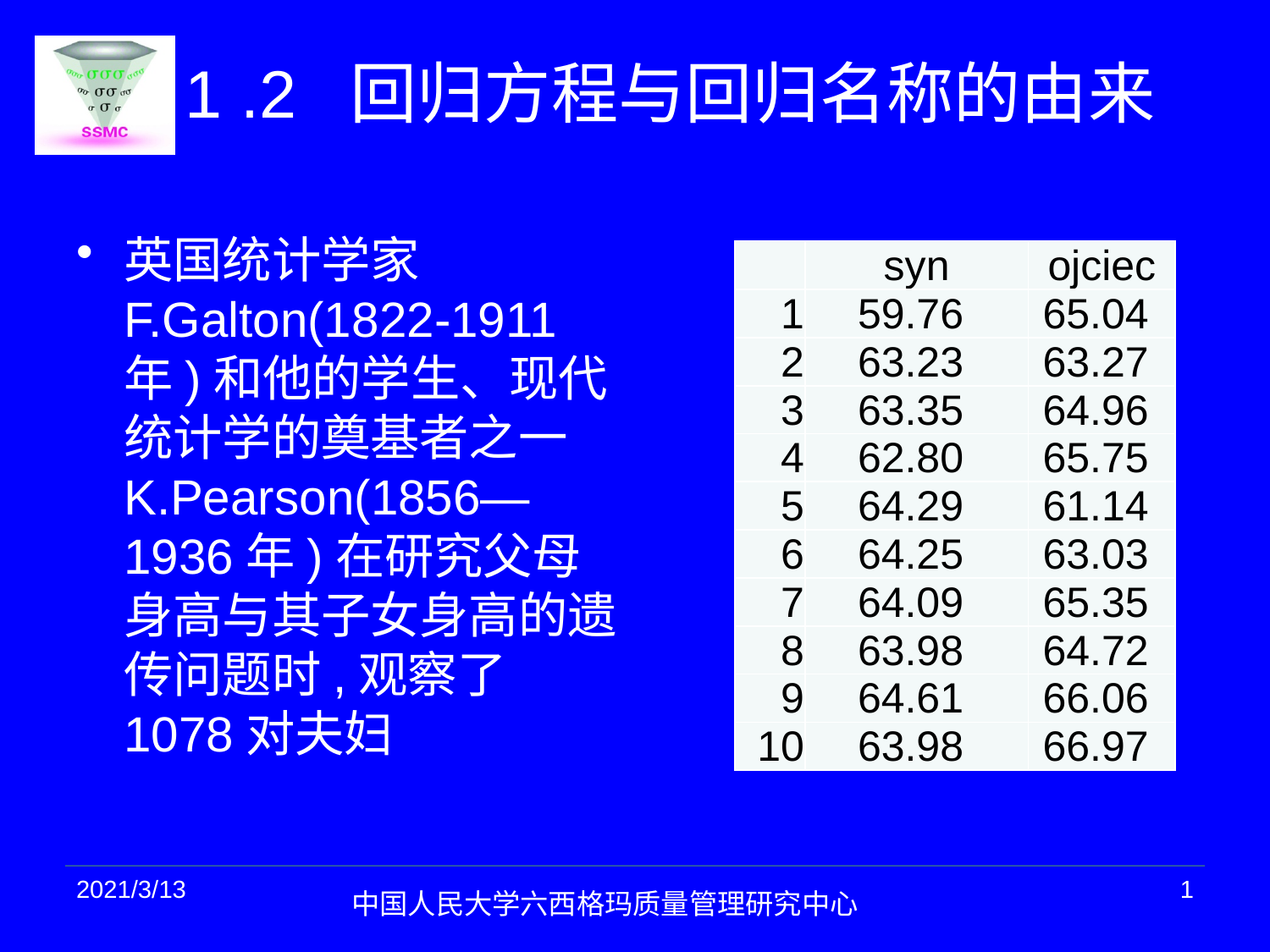

1 .2  回归方程与回归名称的由来
英国统计学家F.Galton(1822-1911年)和他的学生、现代统计学的奠基者之一K.Pearson(1856—1936年)在研究父母身高与其子女身高的遗传问题时,观察了1078对夫妇

|  | syn | ojciec |
| --- | --- | --- |
| 1 | 59.76 | 65.04 |
| 2 | 63.23 | 63.27 |
| 3 | 63.35 | 64.96 |
| 4 | 62.80 | 65.75 |
| 5 | 64.29 | 61.14 |
| 6 | 64.25 | 63.03 |
| 7 | 64.09 | 65.35 |
| 8 | 63.98 | 64.72 |
| 9 | 64.61 | 66.06 |
| 10 | 63.98 | 66.97 |
2021/3/13
1
中国人民大学六西格玛质量管理研究中心